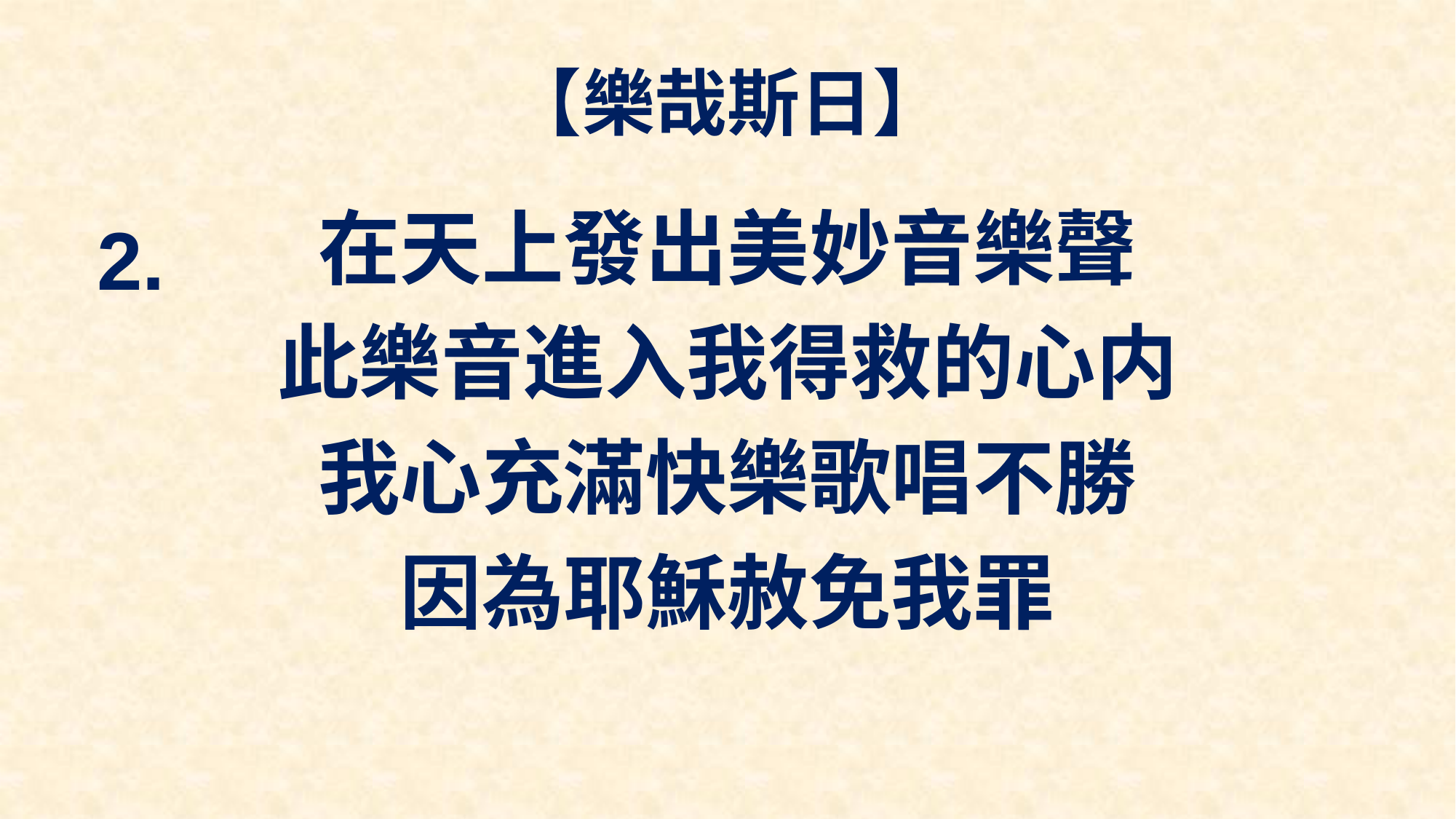

# 【樂哉斯日】
在天上發出美妙音樂聲
此樂音進入我得救的心内
我心充滿快樂歌唱不勝
因為耶穌赦免我罪
2.